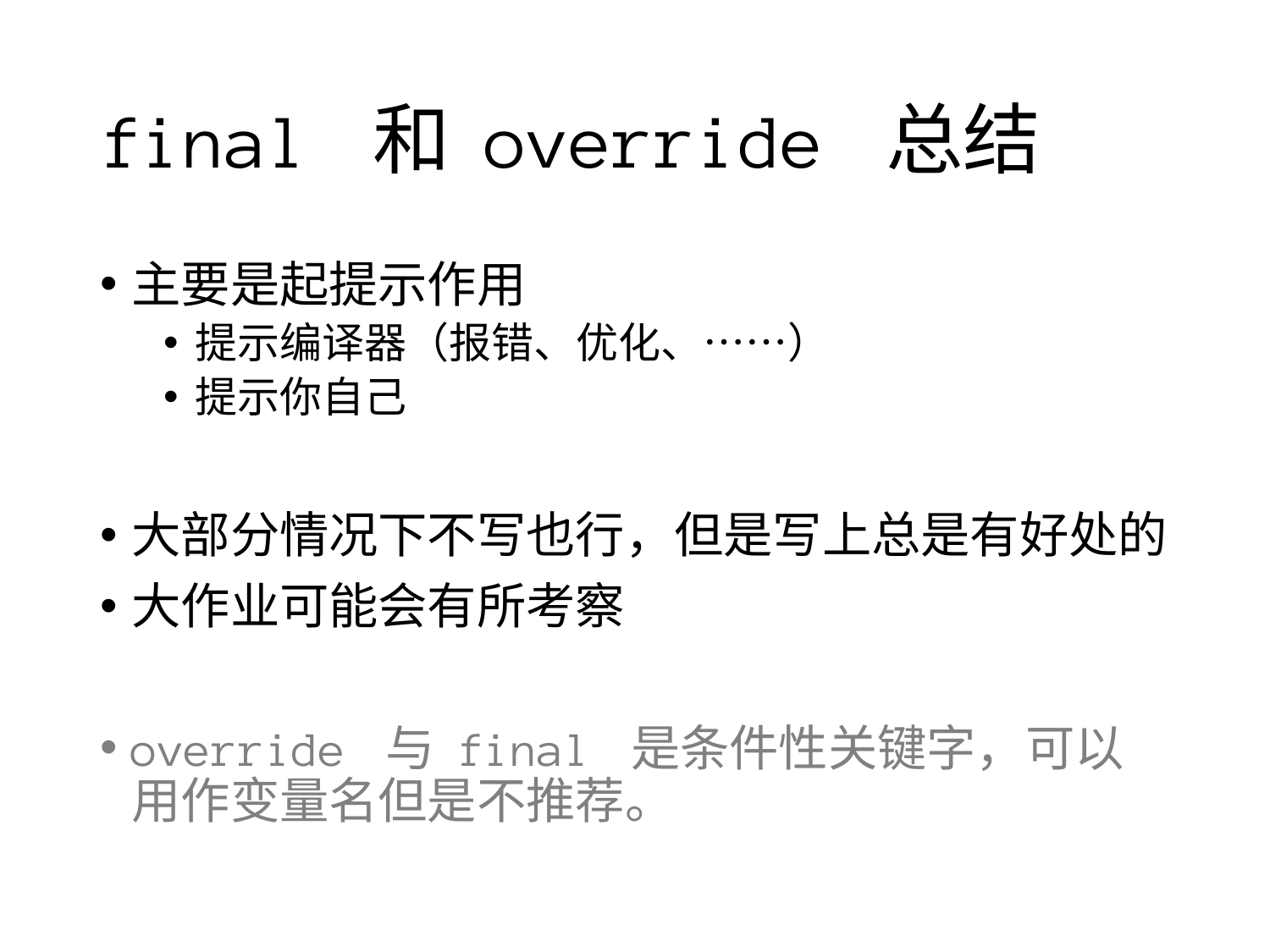

# final 和 override 总结
主要是起提示作用
提示编译器（报错、优化、……）
提示你自己

大部分情况下不写也行，但是写上总是有好处的
大作业可能会有所考察

override 与 final 是条件性关键字，可以用作变量名但是不推荐。